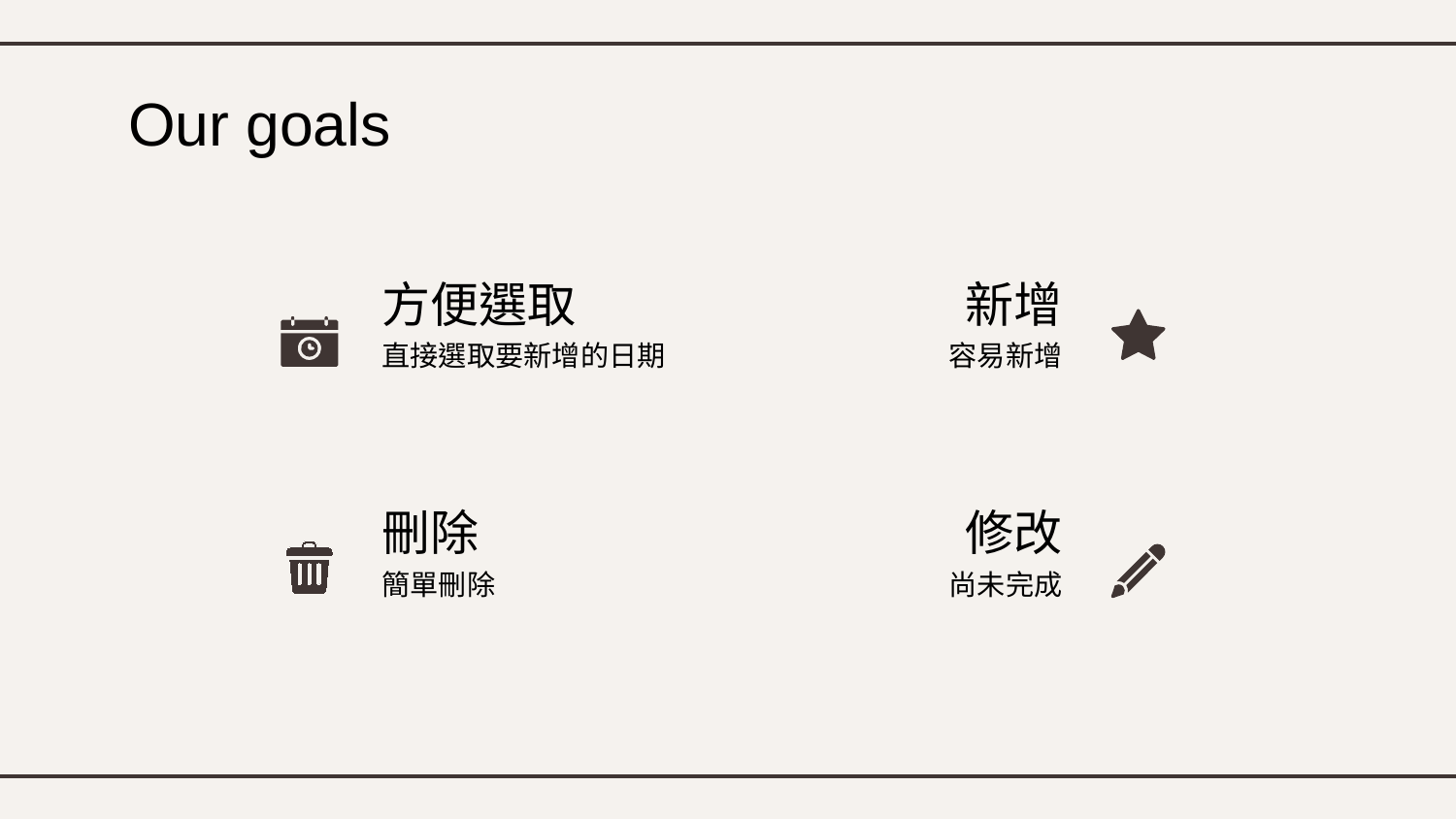

# Our goals
方便選取
新增

直接選取要新增的日期
容易新增
刪除
修改

簡單刪除
尚未完成